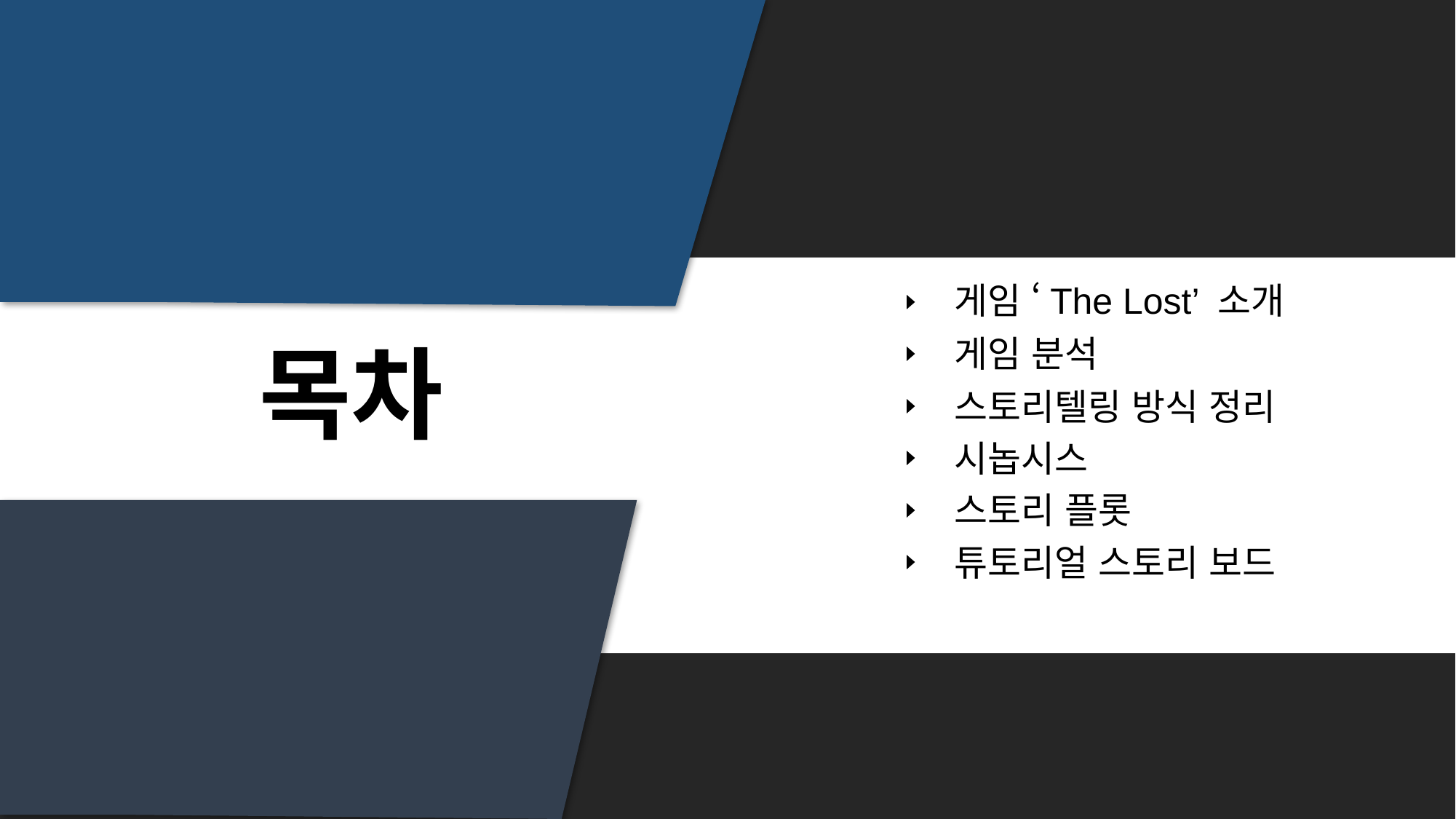

게임 ‘The Lost’ 소개
목차
게임 분석
스토리텔링 방식 정리
시놉시스
스토리 플롯
튜토리얼 스토리 보드